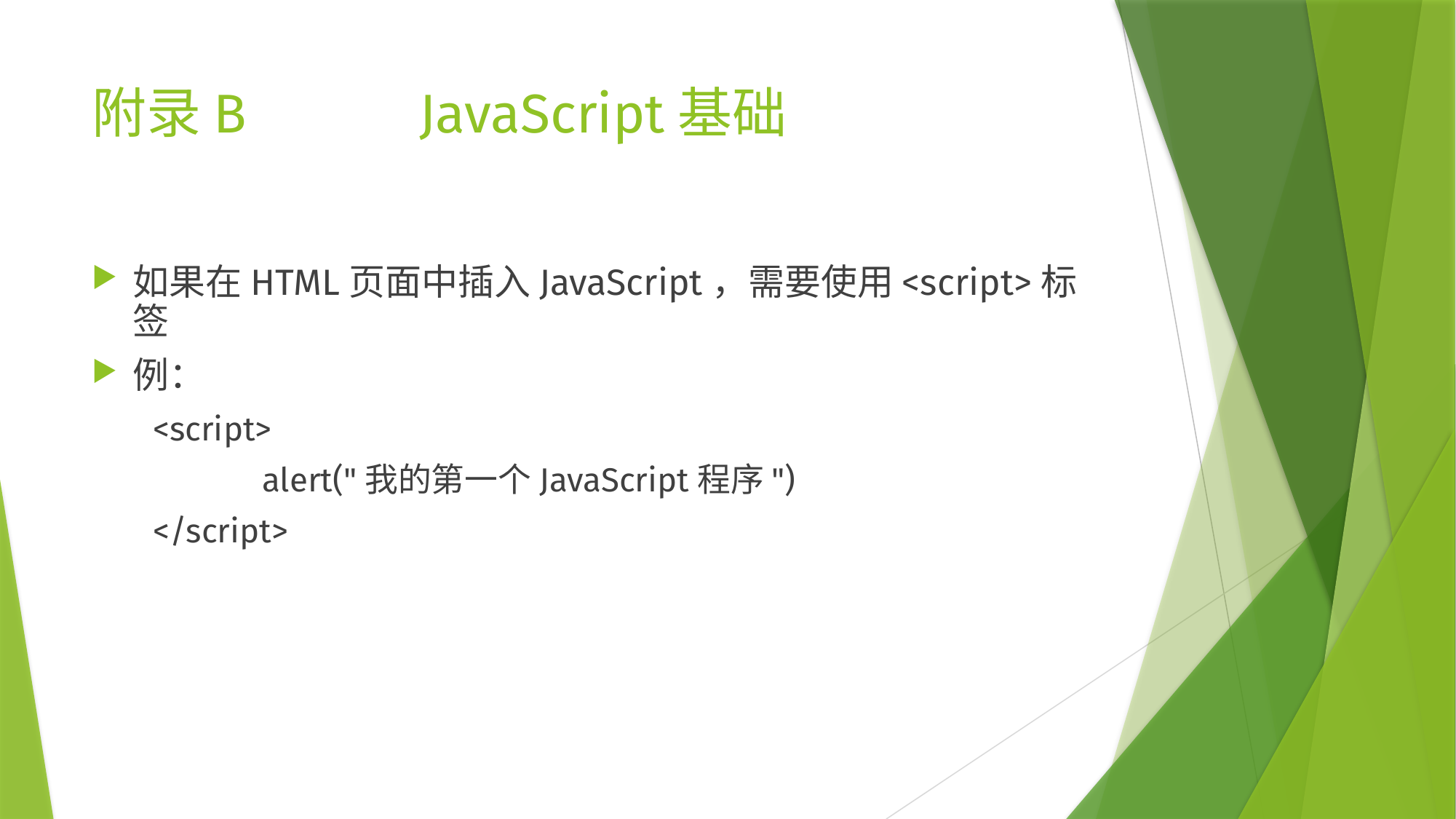

# 附录B		JavaScript基础
如果在HTML页面中插入JavaScript，需要使用<script>标签
例：
<script>
	alert("我的第一个JavaScript程序")
</script>